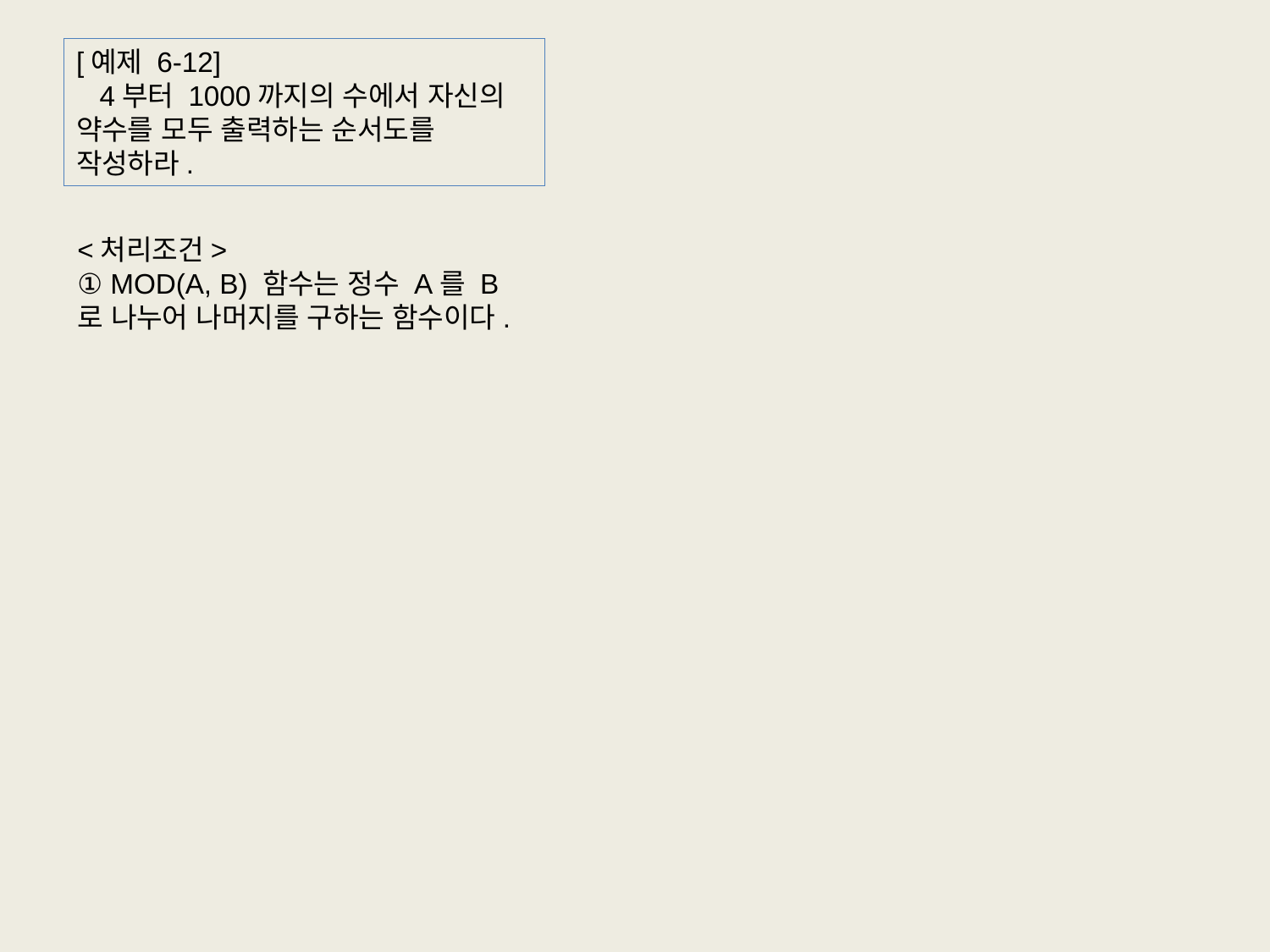

# [예제 6-12]    4부터 1000까지의 수에서 자신의 약수를 모두 출력하는 순서도를 작성하라.
<처리조건>
① MOD(A, B) 함수는 정수 A를 B로 나누어 나머지를 구하는 함수이다.